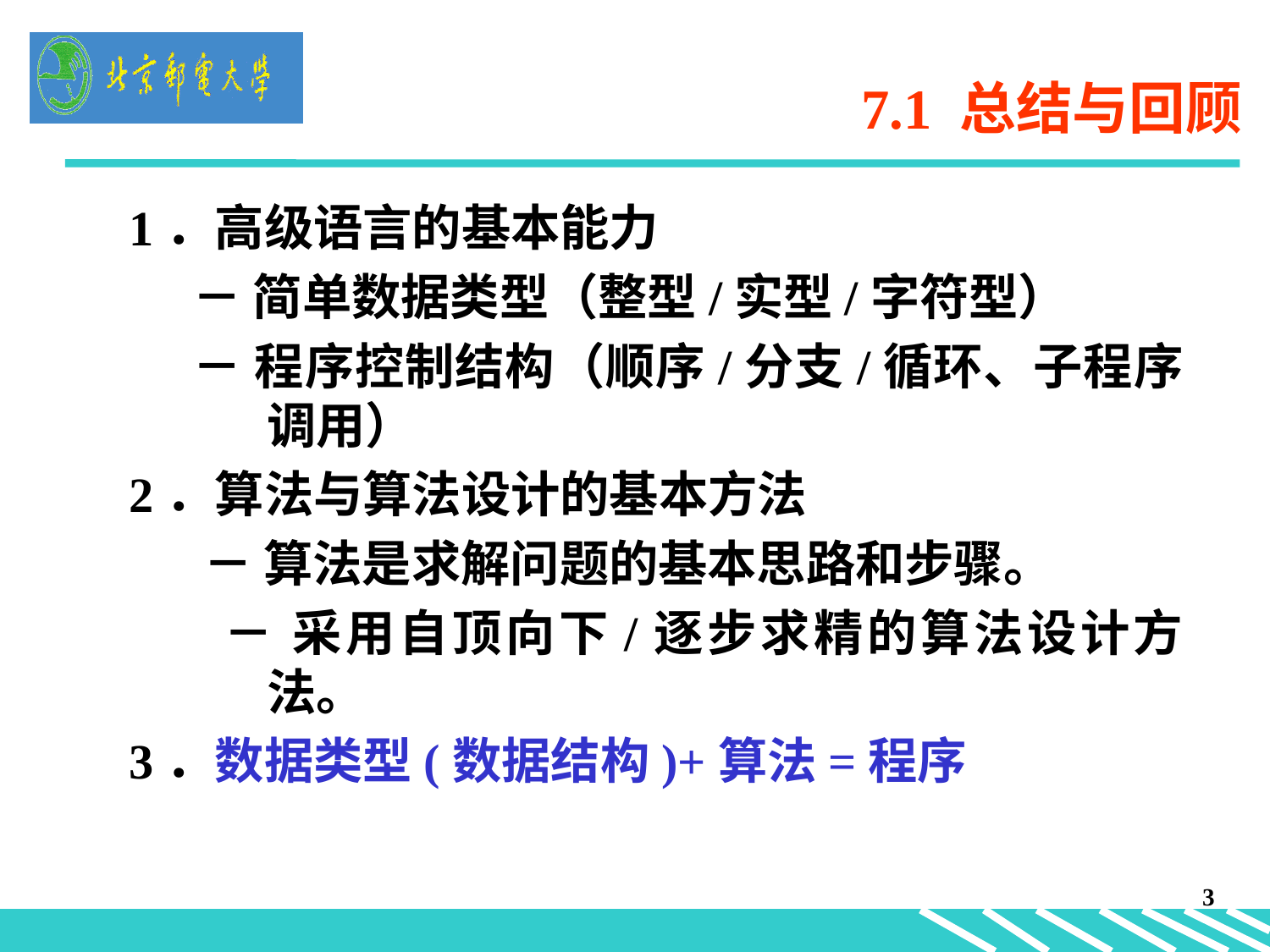

# 7.1 总结与回顾
1．高级语言的基本能力
－ 简单数据类型（整型/实型/字符型）
－ 程序控制结构（顺序/分支/循环、子程序调用）
2．算法与算法设计的基本方法
	－ 算法是求解问题的基本思路和步骤。
 － 采用自顶向下/逐步求精的算法设计方法。
3．数据类型(数据结构)+算法=程序

3